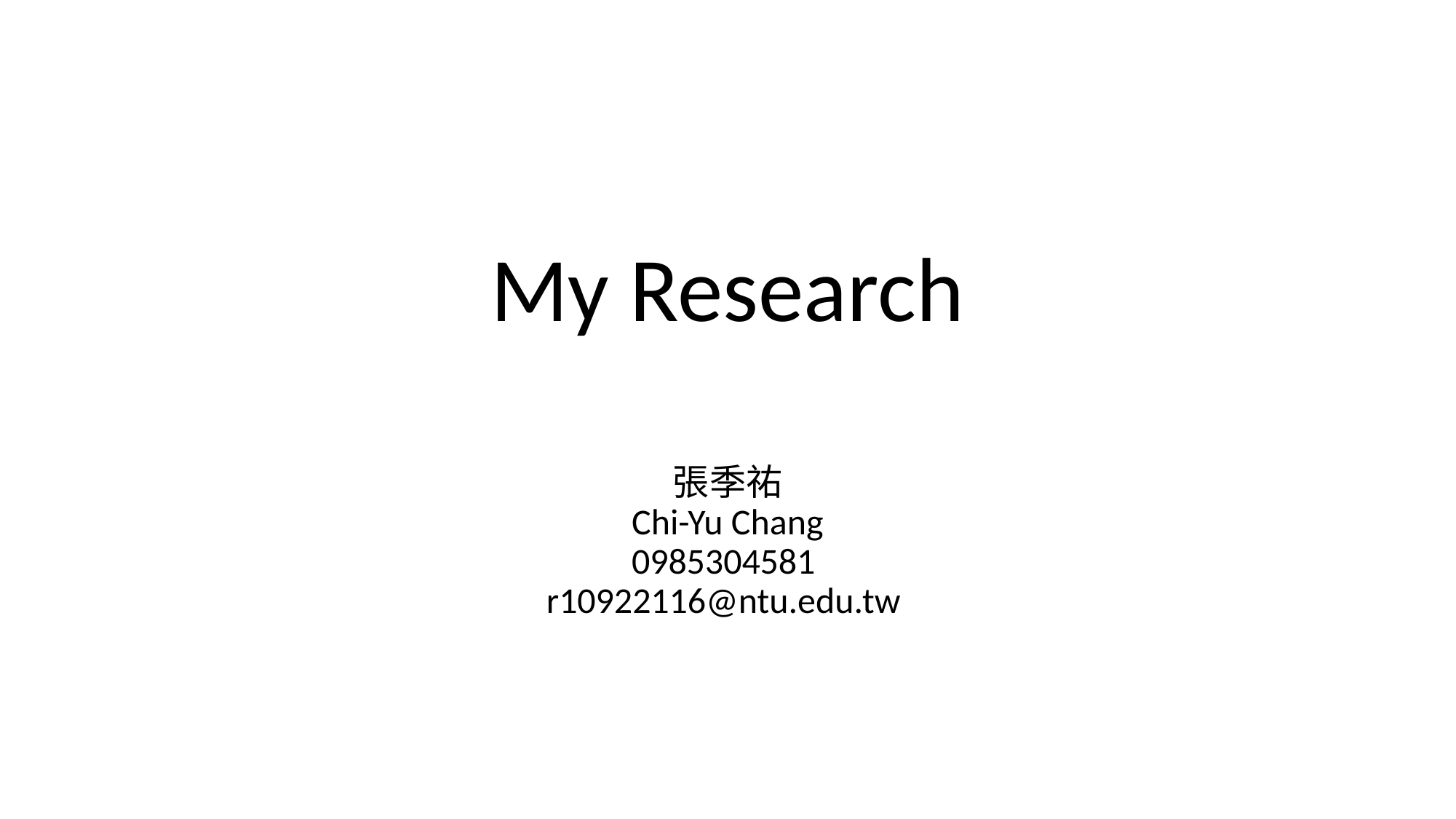

# My Research
張季祐
Chi-Yu Chang
0985304581
r10922116@ntu.edu.tw